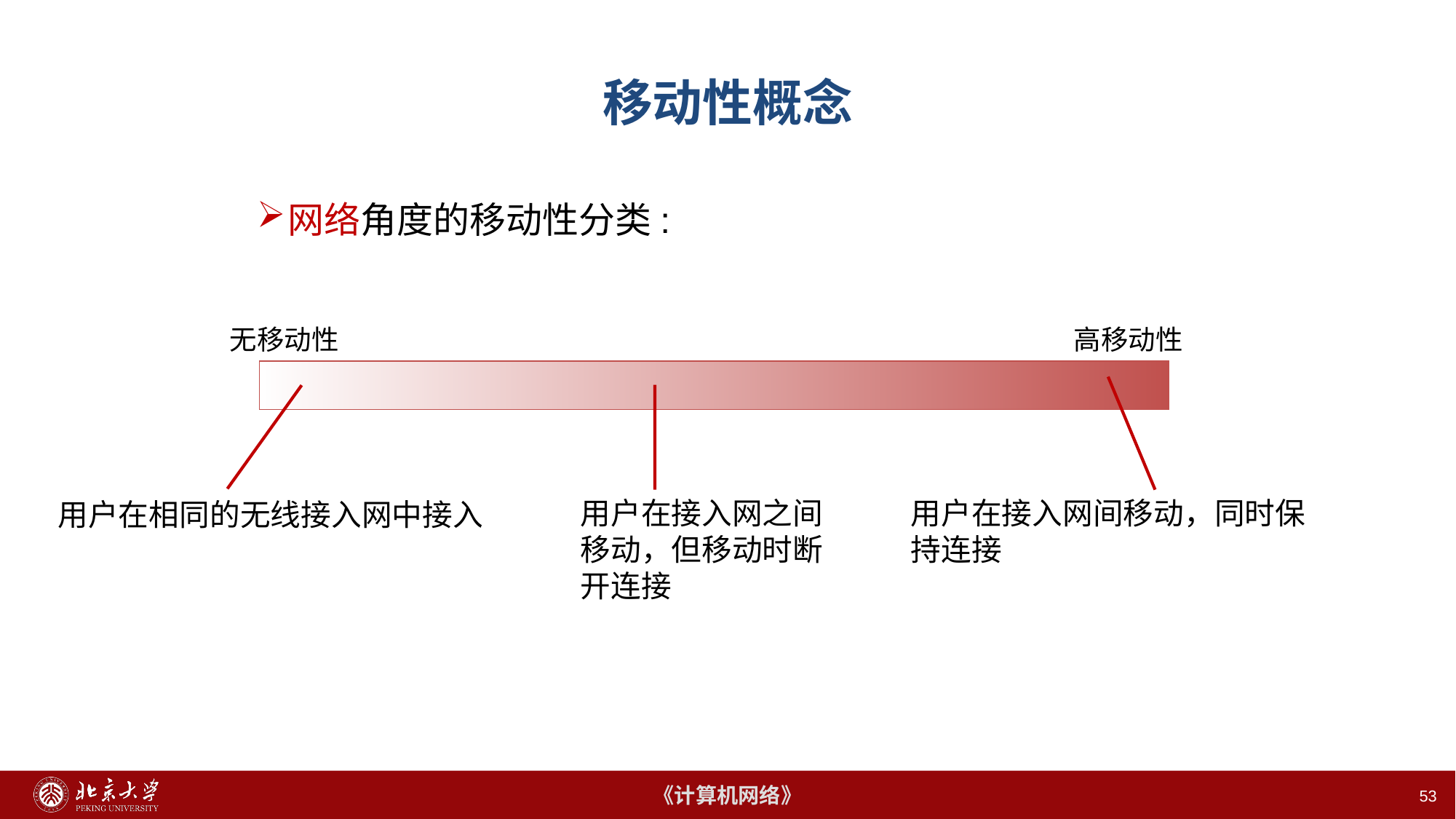

# 移动性概念
网络角度的移动性分类:
无移动性
高移动性

用户在接入网间移动，同时保持连接
用户在接入网之间移动，但移动时断开连接
用户在相同的无线接入网中接入
53